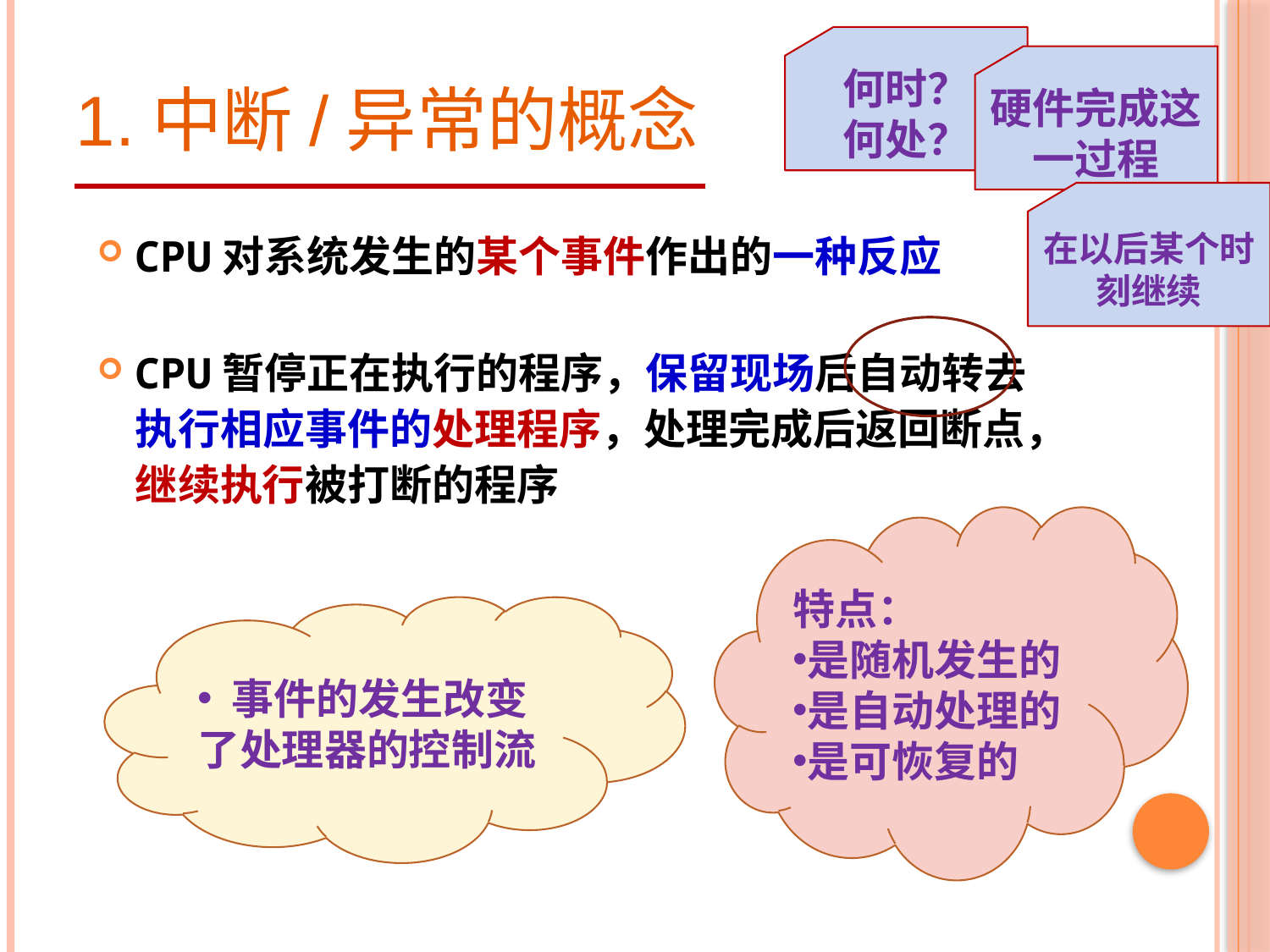

何时？
何处？
# 1.中断/异常的概念
硬件完成这一过程
在以后某个时刻继续
CPU对系统发生的某个事件作出的一种反应

CPU暂停正在执行的程序，保留现场后自动转去执行相应事件的处理程序，处理完成后返回断点，继续执行被打断的程序

特点：
是随机发生的
是自动处理的
是可恢复的
 事件的发生改变了处理器的控制流